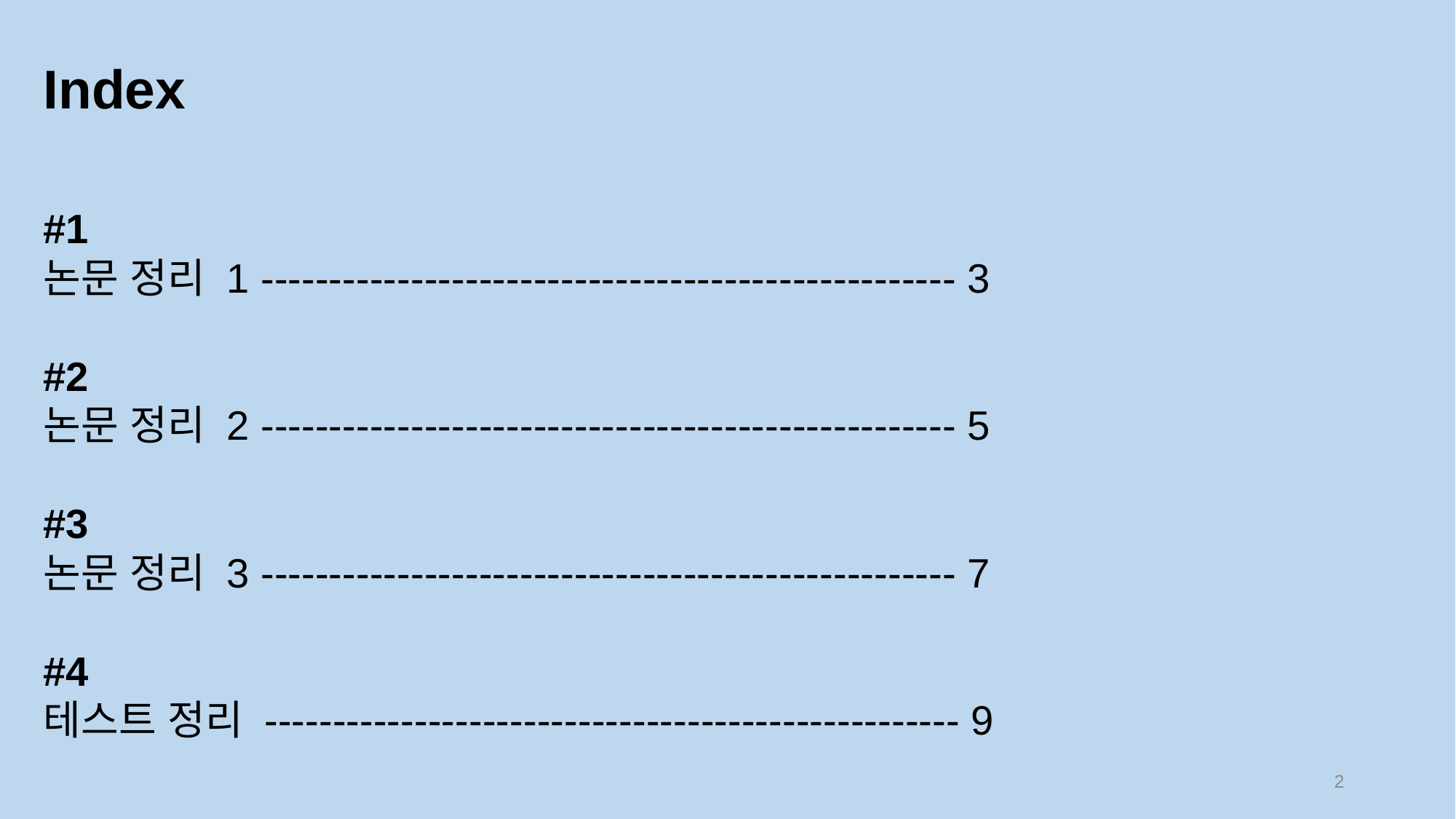

# Index
#1
논문 정리 1 --------------------------------------------------- 3

#2
논문 정리 2 --------------------------------------------------- 5

#3
논문 정리 3 --------------------------------------------------- 7

#4
테스트 정리 --------------------------------------------------- 9
2